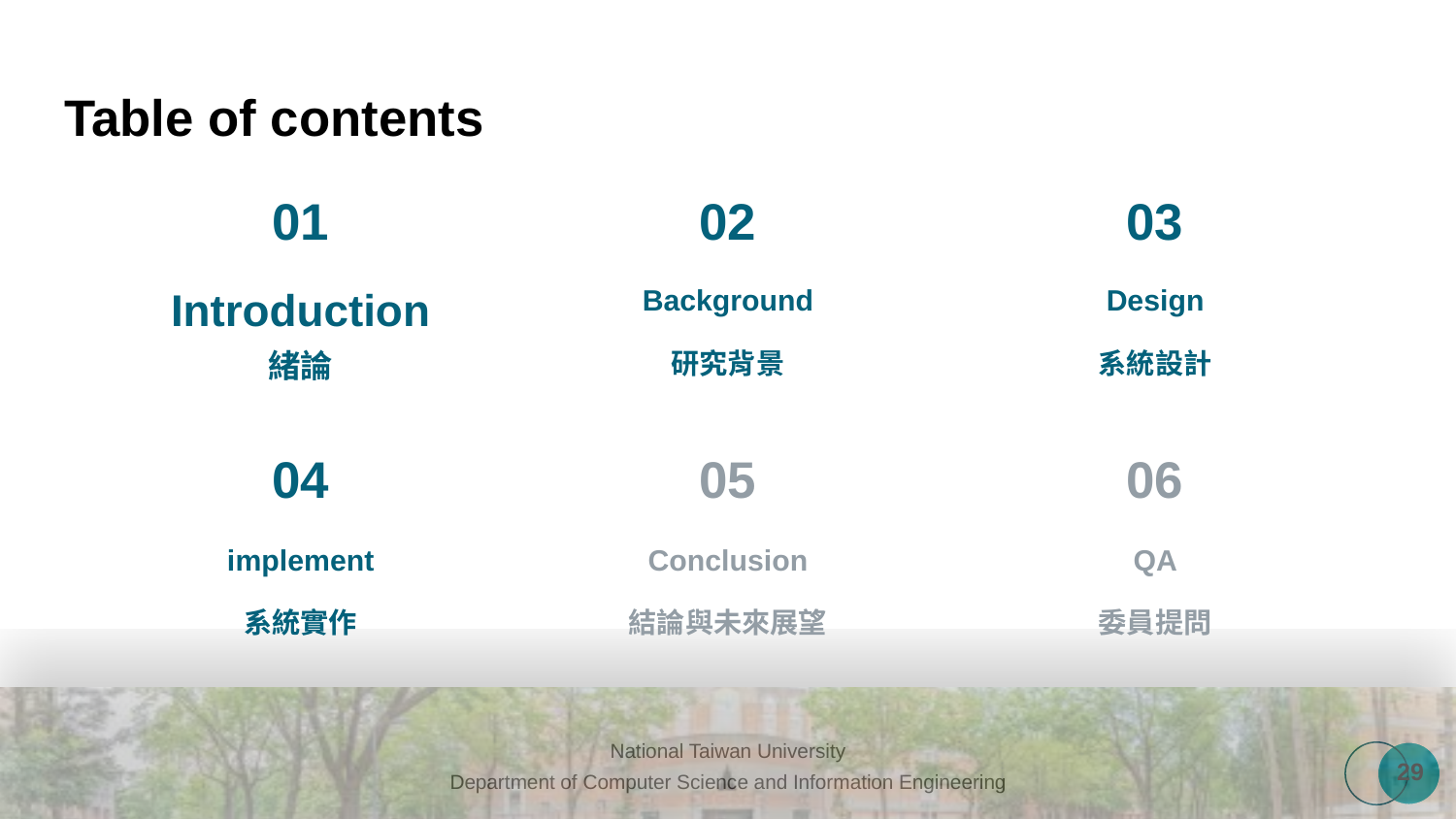

Table of contents
01
02
03
# Introduction
Background
Design
緒論
研究背景
系統設計

04
05
06
implement
Conclusion
QA
系統實作
結論與未來展望
委員提問
29